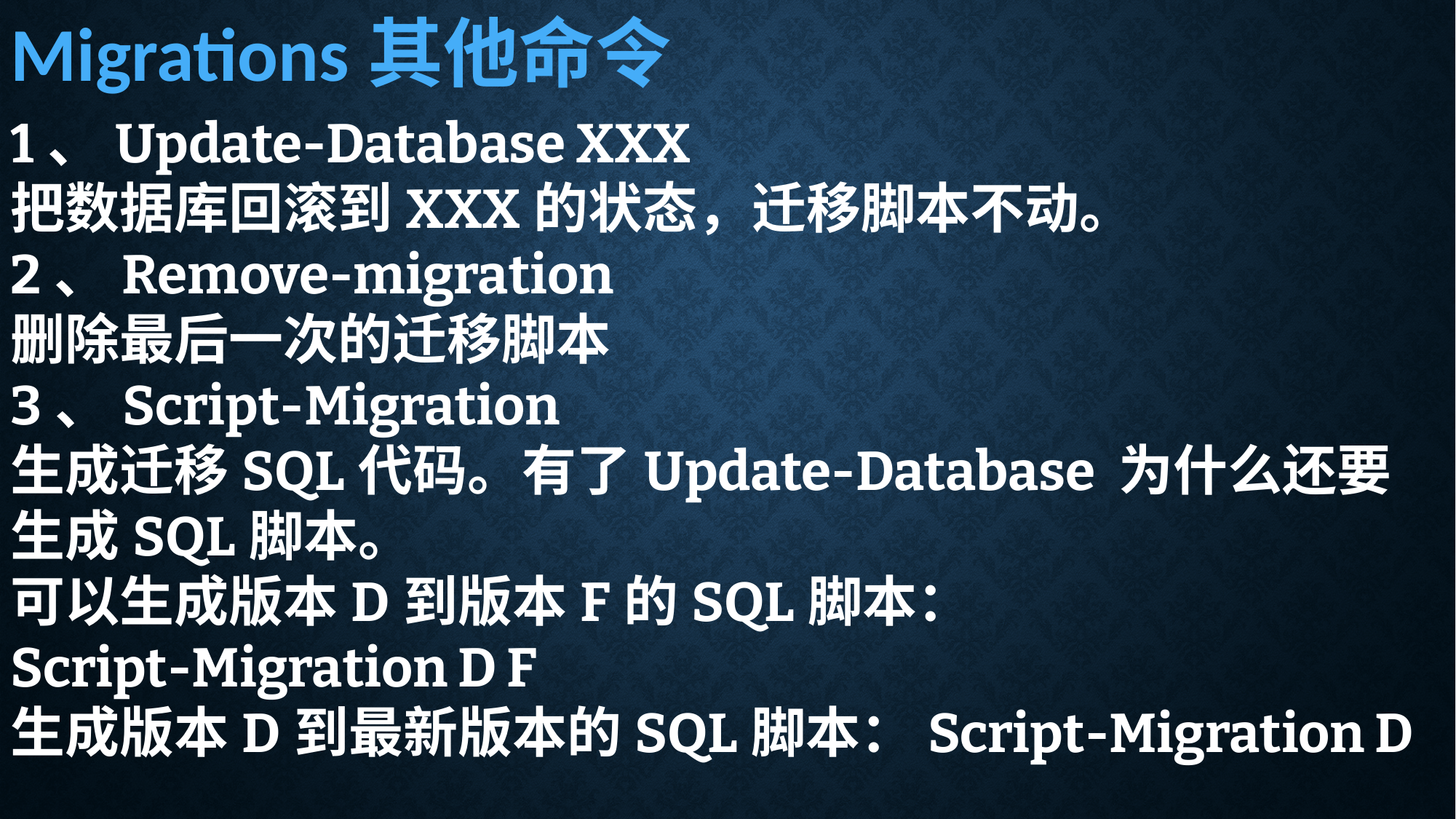

Migrations其他命令
1、Update-Database XXX
把数据库回滚到XXX的状态，迁移脚本不动。
2、Remove-migration
删除最后一次的迁移脚本
3、Script-Migration
生成迁移SQL代码。有了Update-Database 为什么还要生成SQL脚本。
可以生成版本D到版本F的SQL脚本：
Script-Migration D F
生成版本D到最新版本的SQL脚本：Script-Migration D